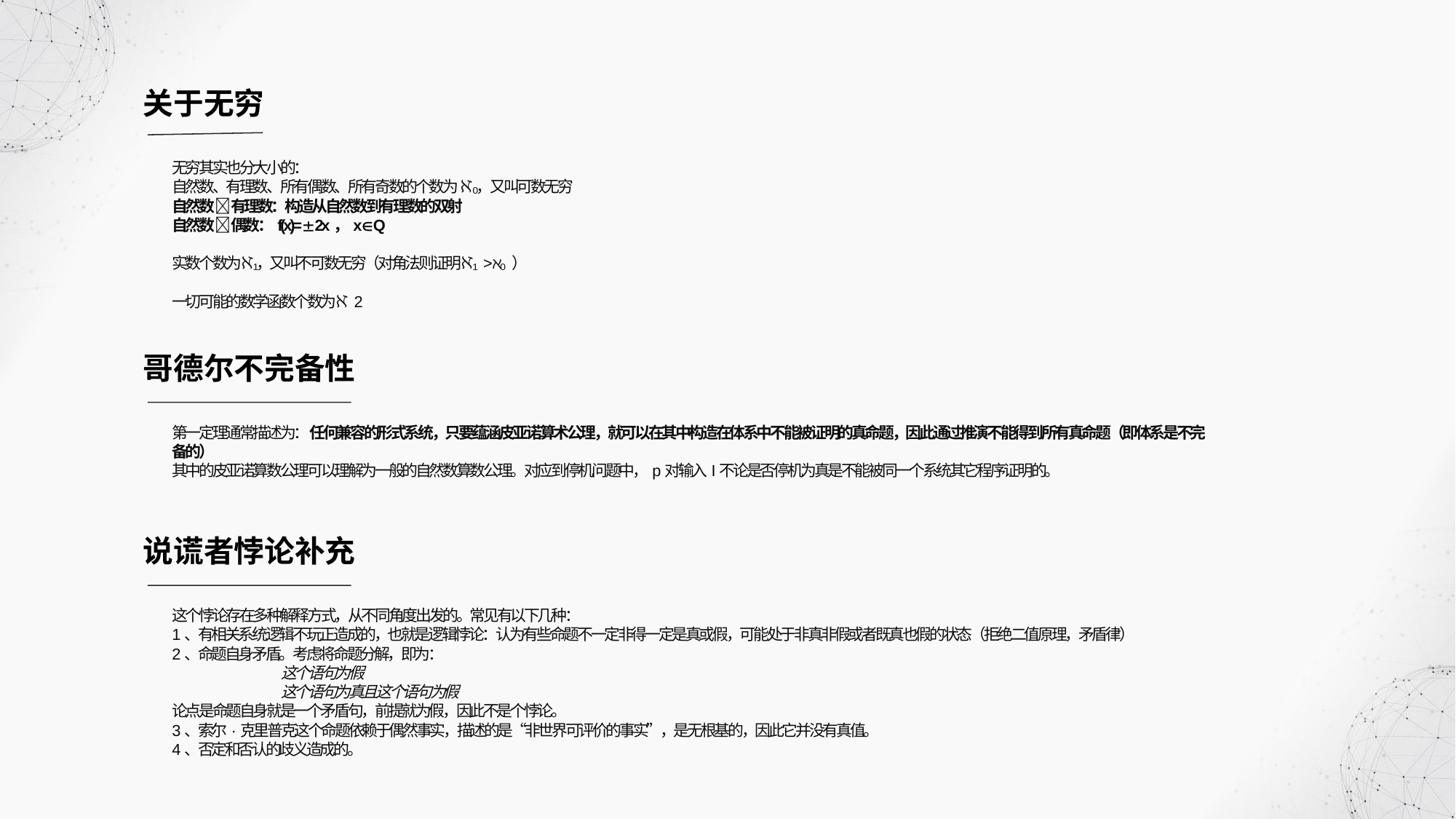

关于无穷
无穷其实也分大小的：
自然数、有理数、所有偶数、所有奇数的个数为ℵ₀，又叫可数无穷
自然数⇔有理数：构造从自然数到有理数的双射
自然数⇔偶数：f(x)=±2x，x∈Q

实数个数为ℵ₁，又叫不可数无穷（对角法则证明ℵ₁ > ℵ₀ ）

一切可能的数学函数个数为ℵ2
哥德尔不完备性
第一定理通常描述为：任何兼容的形式系统，只要蕴涵皮亚诺算术公理，就可以在其中构造在体系中不能被证明的真命题，因此通过推演不能得到所有真命题（即体系是不完备的）
其中的皮亚诺算数公理可以理解为一般的自然数算数公理。对应到停机问题中，p对输入I不论是否停机为真是不能被同一个系统其它程序证明的。
说谎者悖论补充
这个悖论存在多种解释方式，从不同角度出发的。常见有以下几种：
1、有相关系统逻辑不玩正造成的，也就是逻辑悖论：认为有些命题不一定非得一定是真或假，可能处于非真非假或者既真也假的状态（拒绝二值原理，矛盾律）
2、命题自身矛盾。考虑将命题分解，即为：
	这个语句为假
	这个语句为真且这个语句为假
论点是命题自身就是一个矛盾句，前提就为假，因此不是个悖论。
3、索尔·克里普克这个命题依赖于偶然事实，描述的是“非世界可评价的事实”，是无根基的，因此它并没有真值。
4、否定和否认的歧义造成的。